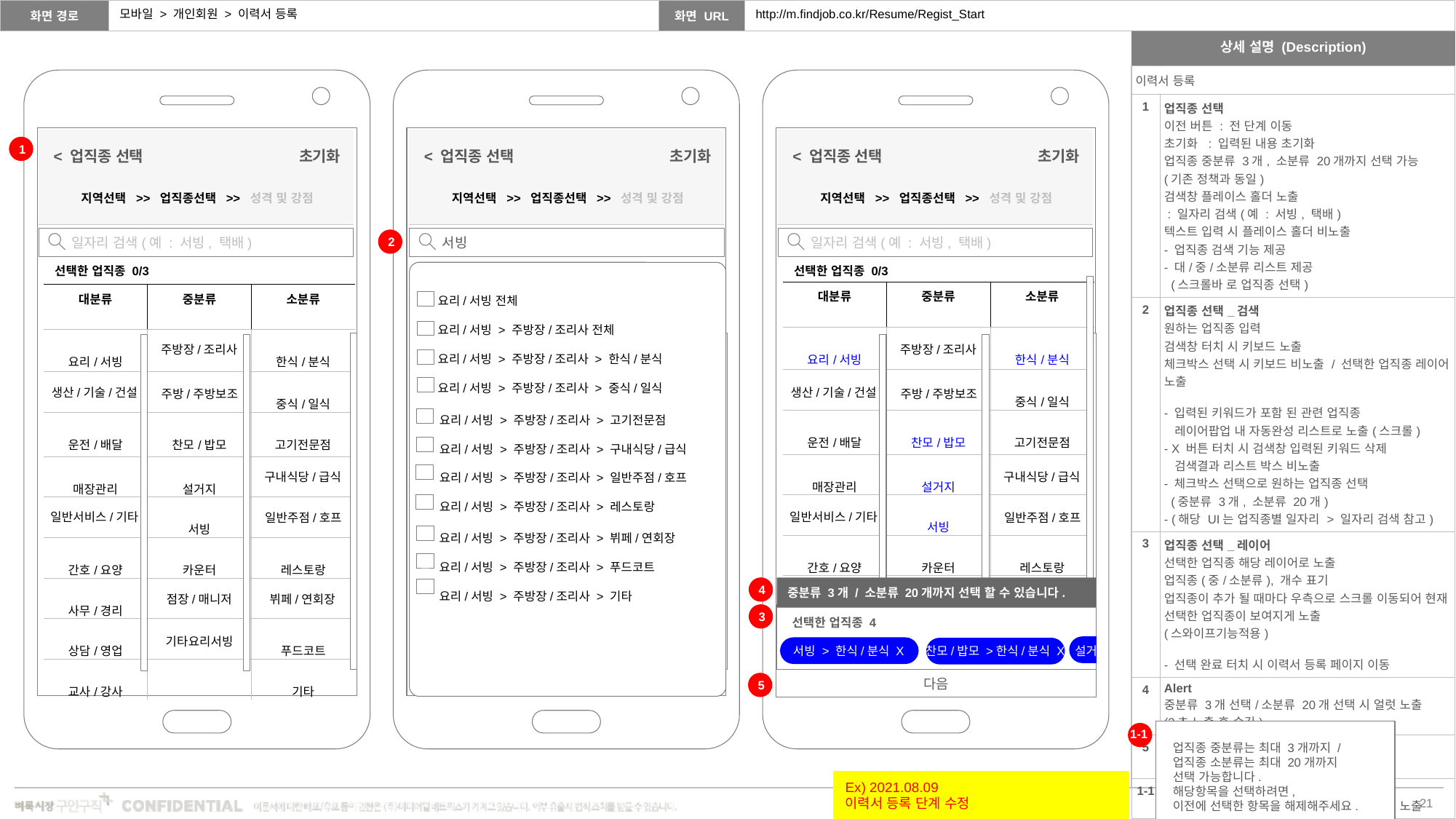

모바일 > 개인회원 > 이력서 등록
http://m.findjob.co.kr/Resume/Regist_Start
| 이력서 등록 |  |
| --- | --- |
| 1 | 업직종 선택 이전 버튼 : 전 단계 이동 초기화 : 입력된 내용 초기화 업직종 중분류 3개, 소분류 20개까지 선택 가능 (기존 정책과 동일) 검색창 플레이스 홀더 노출 : 일자리 검색(예 : 서빙, 택배) 텍스트 입력 시 플레이스 홀더 비노출 - 업직종 검색 기능 제공 - 대/중/소분류 리스트 제공 (스크롤바 로 업직종 선택) |
| 2 | 업직종 선택\_검색 원하는 업직종 입력 검색창 터치 시 키보드 노출 체크박스 선택 시 키보드 비노출 / 선택한 업직종 레이어 노출 - 입력된 키워드가 포함 된 관련 업직종 레이어팝업 내 자동완성 리스트로 노출(스크롤) - X 버튼 터치 시 검색창 입력된 키워드 삭제 검색결과 리스트 박스 비노출 - 체크박스 선택으로 원하는 업직종 선택 (중분류 3개, 소분류 20개) - (해당 UI는 업직종별 일자리 > 일자리 검색 참고) |
| 3 | 업직종 선택\_레이어 선택한 업직종 해당 레이어로 노출 업직종(중/소분류), 개수 표기 업직종이 추가 될 때마다 우측으로 스크롤 이동되어 현재 선택한 업직종이 보여지게 노출 (스와이프기능적용) - 선택 완료 터치 시 이력서 등록 페이지 이동 |
| 4 | Alert 중분류 3개 선택/소분류 20개 선택 시 얼럿 노출 (3초 노출 후 숨김) |
| 5 | 다음 버튼 터치 시 선택한 지역 저장되며 성격 및 강점 페이지 이동 |
| 1-1 | System Alert 중분류 3개 이상/소분류 20개 이상 선택 시 노출 |

1
< 업직종 선택
초기화
< 업직종 선택
초기화
< 업직종 선택
초기화
지역선택  >>  업직종선택  >>  성격 및 강점
지역선택  >>  업직종선택  >>  성격 및 강점
지역선택  >>  업직종선택  >>  성격 및 강점
일자리 검색(예 : 서빙, 택배)
서빙
일자리 검색(예 : 서빙, 택배)
2

선택한 업직종 0/3
선택한 업직종 0/3
선택한 업직종 0/3

요리/서빙 전체
요리/서빙 > 주방장/조리사 전체
요리/서빙 > 주방장/조리사 > 한식/분식
요리/서빙 > 주방장/조리사 > 중식/일식
| 대분류 | 중분류 | 소분류 |
| --- | --- | --- |
| 요리/서빙 |  | 한식/분식 |
|  |  | 중식/일식 |
| 운전/배달 | 찬모/밥모 | 고기전문점 |
| 매장관리 | 설거지 |  |
|  | 서빙 |  |
| 간호/요양 | 카운터 | 레스토랑 |
| 사무/경리 |  |  |
| 상담/영업 |  | 푸드코트 |
| 교사/강사 |  | 기타 |
| 대분류 | 중분류 | 소분류 |
| --- | --- | --- |
| 요리/서빙 |  | 한식/분식 |
|  |  | 중식/일식 |
| 운전/배달 | 찬모/밥모 | 고기전문점 |
| 매장관리 | 설거지 |  |
|  | 서빙 |  |
| 간호/요양 | 카운터 | 레스토랑 |
| 사무/경리 |  |  |
| 상담/영업 |  | 푸드코트 |
| 교사/강사 |  | 기타 |
| 대분류 | 중분류 | 소분류 |
| --- | --- | --- |
| 요리/서빙 |  | 한식/분식 |
|  |  | 중식/일식 |
| 운전/배달 | 찬모/밥모 | 고기전문점 |
| 매장관리 | 설거지 |  |
|  | 서빙 |  |
| 간호/요양 | 카운터 | 레스토랑 |
| 사무/경리 |  |  |
| 상담/영업 |  | 푸드코트 |
| 교사/강사 |  | 기타 |

주방장/조리사
주방장/조리사
주방장/조리사

생산/기술/건설
생산/기술/건설
생산/기술/건설
주방/주방보조
주방/주방보조
주방/주방보조
요리/서빙 > 주방장/조리사 > 고기전문점
요리/서빙 > 주방장/조리사 > 구내식당/급식
요리/서빙 > 주방장/조리사 > 일반주점/호프
요리/서빙 > 주방장/조리사 > 레스토랑

구내식당/급식
구내식당/급식
구내식당/급식

일반서비스/기타
일반서비스/기타
일반서비스/기타
일반주점/호프
일반주점/호프
일반주점/호프
요리/서빙 > 주방장/조리사 > 뷔페/연회장
요리/서빙 > 주방장/조리사 > 푸드코트
요리/서빙 > 주방장/조리사 > 기타

4
중분류 3개 / 소분류 20개까지 선택 할 수 있습니다.

뷔페/연회장
뷔페/연회장
뷔페/연회장
점장/매니저
점장/매니저
점장/매니저
3

선택한 업직종 4
기타요리서빙
기타요리서빙
기타요리서빙

찬모/밥모 >한식/분식 X
서빙 > 한식/분식 X
설거
다음
5

확인
1-1

업직종 중분류는 최대 3개까지 /
업직종 소분류는 최대 20개까지
선택 가능합니다.
해당항목을 선택하려면,
이전에 선택한 항목을 해제해주세요.
Ex) 2021.08.09
이력서 등록 단계 수정